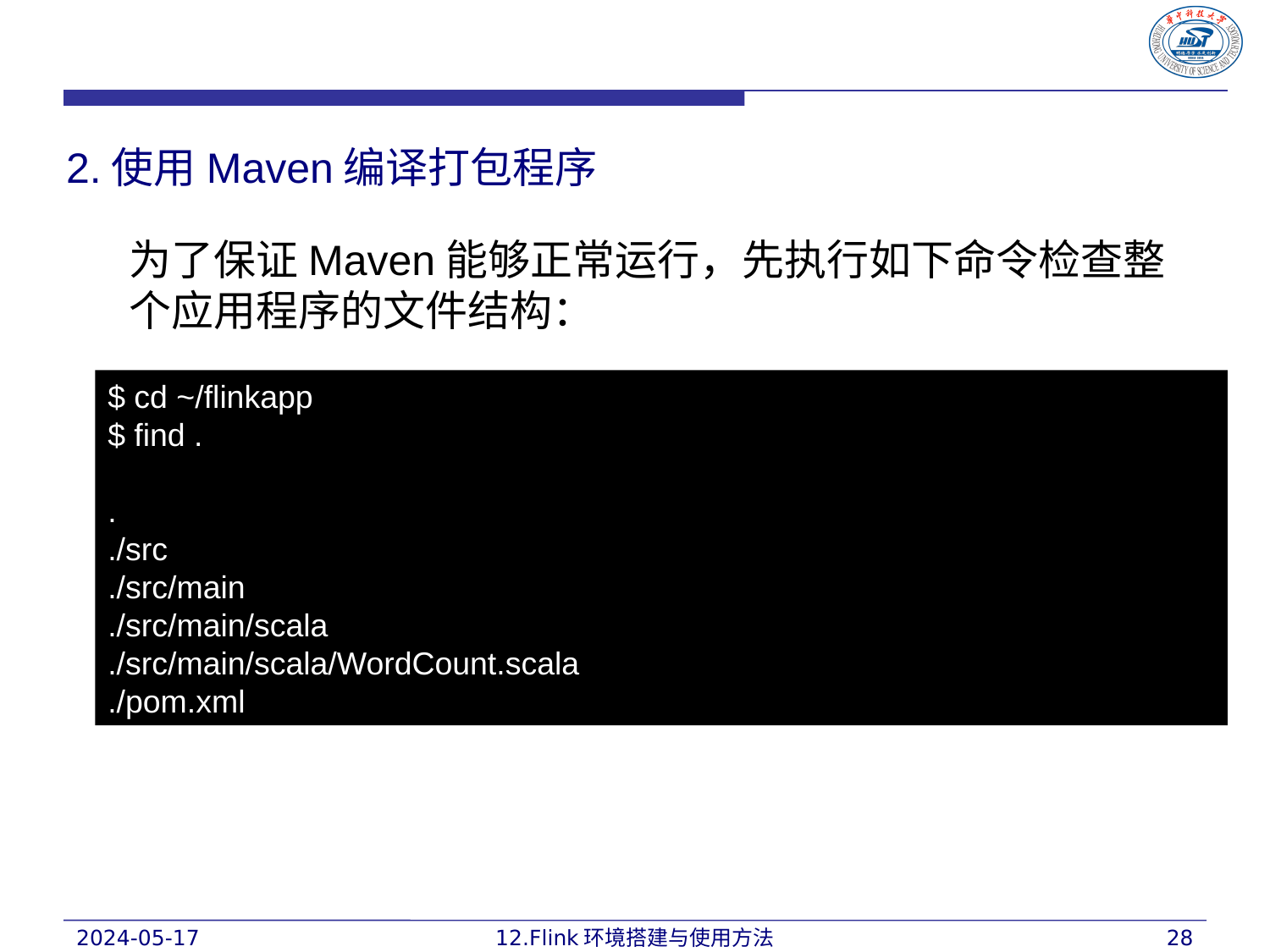

2.使用Maven编译打包程序
为了保证Maven能够正常运行，先执行如下命令检查整个应用程序的文件结构：
$ cd ~/flinkapp
$ find .

.
./src
./src/main
./src/main/scala
./src/main/scala/WordCount.scala
./pom.xml
2024-05-17
12.Flink环境搭建与使用方法
28